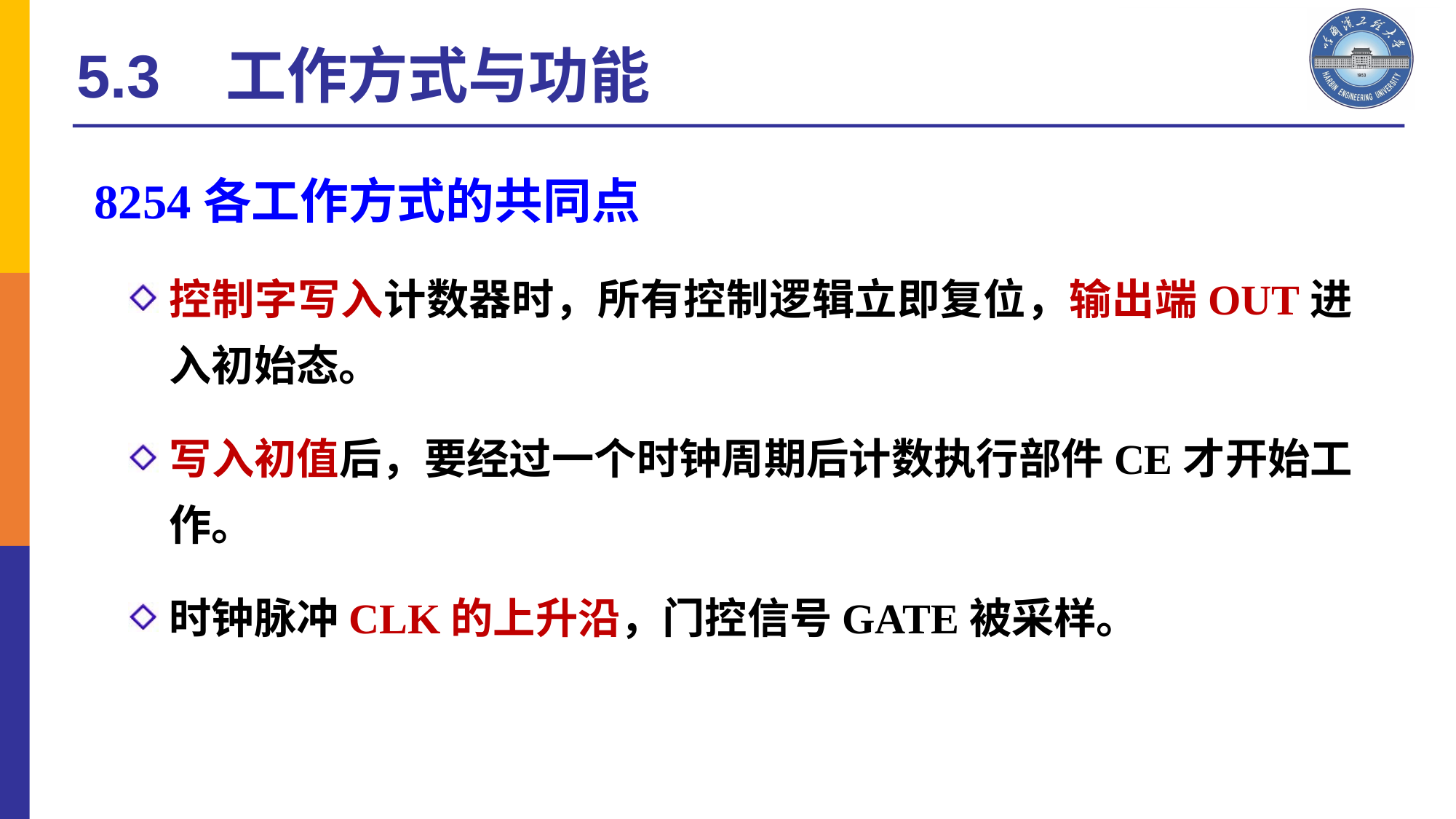

5.3   工作方式与功能
8254各工作方式的共同点
控制字写入计数器时，所有控制逻辑立即复位，输出端OUT进入初始态。
写入初值后，要经过一个时钟周期后计数执行部件CE才开始工作。
时钟脉冲CLK的上升沿，门控信号GATE被采样。